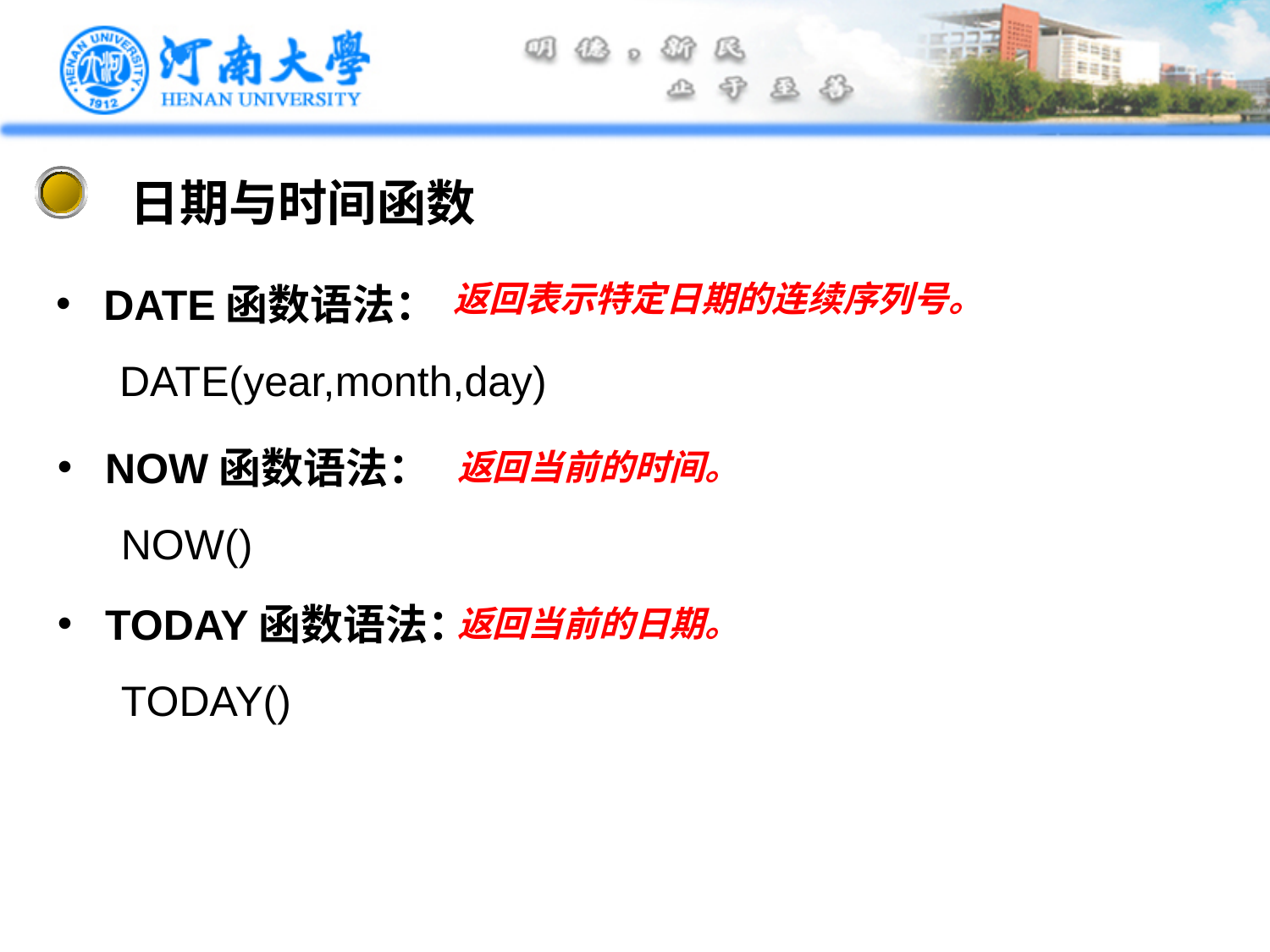

日期与时间函数

DATE函数语法：
DATE(year,month,day)
返回表示特定日期的连续序列号。
NOW函数语法：
NOW()
返回当前的时间。
TODAY函数语法：
TODAY()
返回当前的日期。